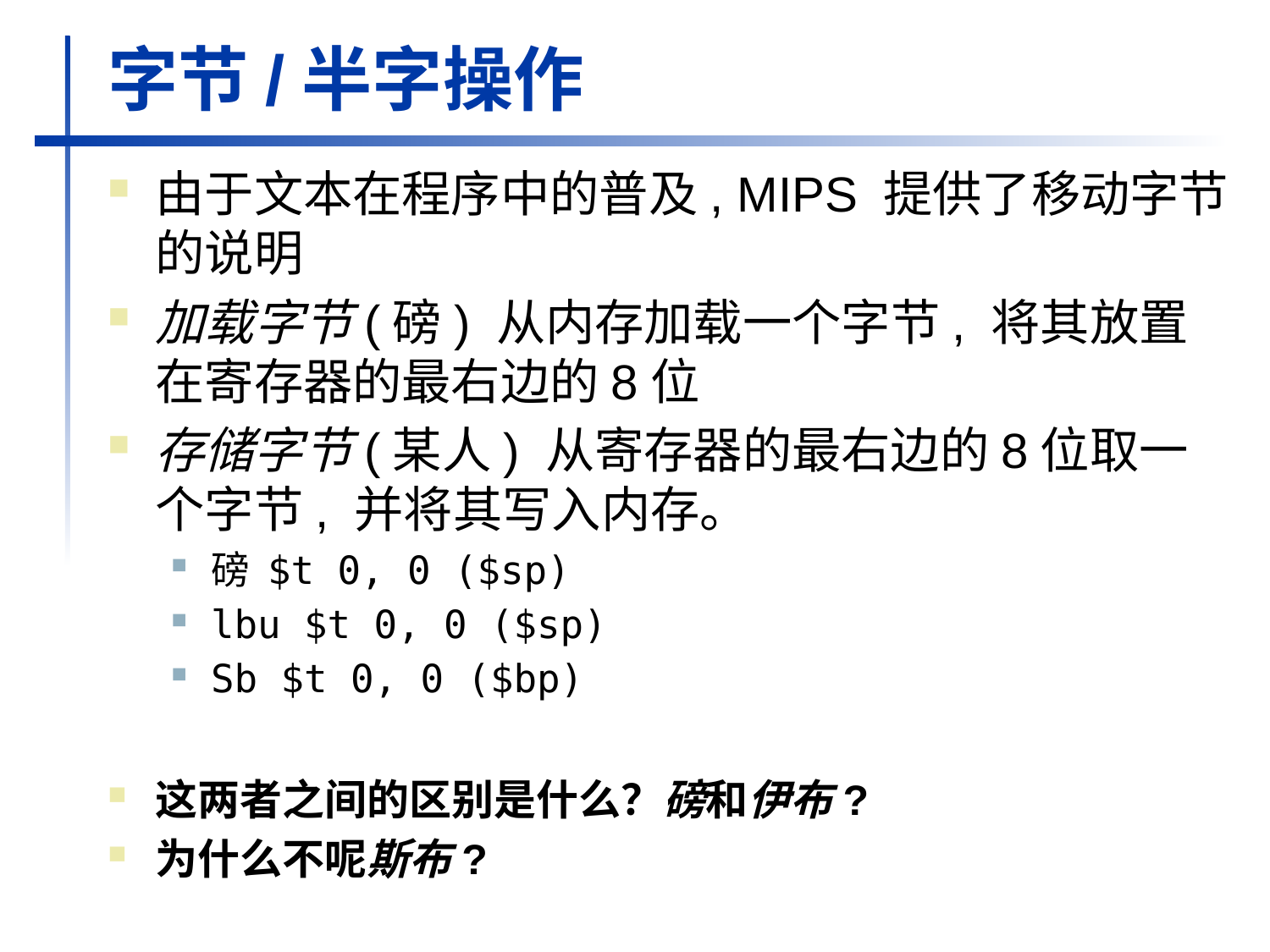

# 字节/半字操作
由于文本在程序中的普及, MIPS 提供了移动字节的说明
加载字节(磅) 从内存加载一个字节, 将其放置在寄存器的最右边的8位
存储字节(某人) 从寄存器的最右边的8位取一个字节, 并将其写入内存。
磅 $t 0, 0 ($sp)
lbu $t 0, 0 ($sp)
Sb $t 0, 0 ($bp)

这两者之间的区别是什么？磅和伊布?
为什么不呢斯布?